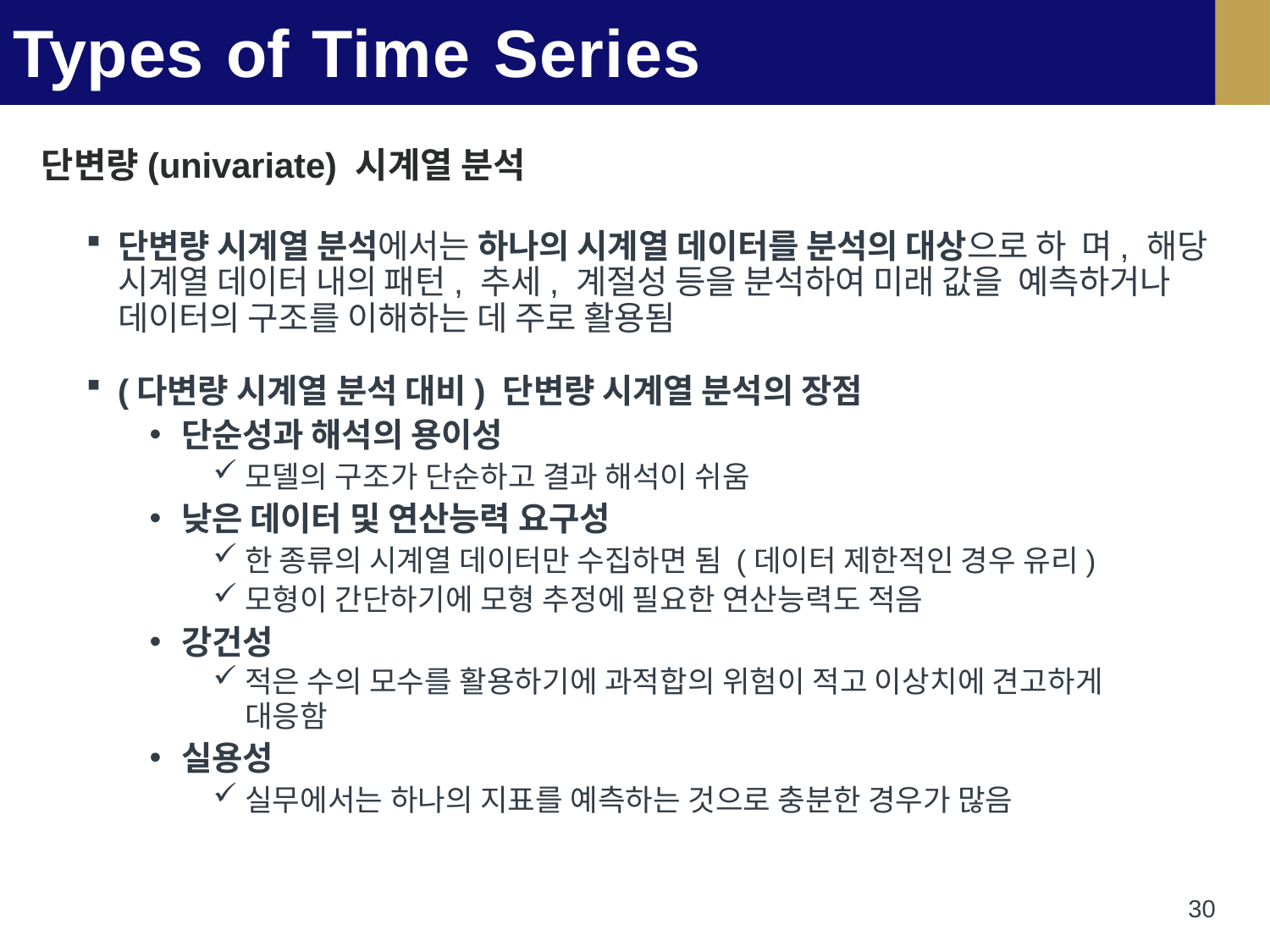

# Types of Time Series Analysis
단변량(univariate) 시계열 분석

단변량 시계열 분석에서는 하나의 시계열 데이터를 분석의 대상으로 하  며, 해당 시계열 데이터 내의 패턴, 추세, 계절성 등을 분석하여 미래 값을  예측하거나 데이터의 구조를 이해하는 데 주로 활용됨

(다변량 시계열 분석 대비) 단변량 시계열 분석의 장점
단순성과 해석의 용이성
모델의 구조가 단순하고 결과 해석이 쉬움
낮은 데이터 및 연산능력 요구성
한 종류의 시계열 데이터만 수집하면 됨 (데이터 제한적인 경우 유리)
모형이 간단하기에 모형 추정에 필요한 연산능력도 적음
강건성
적은 수의 모수를 활용하기에 과적합의 위험이 적고 이상치에 견고하게
대응함
실용성
실무에서는 하나의 지표를 예측하는 것으로 충분한 경우가 많음
30